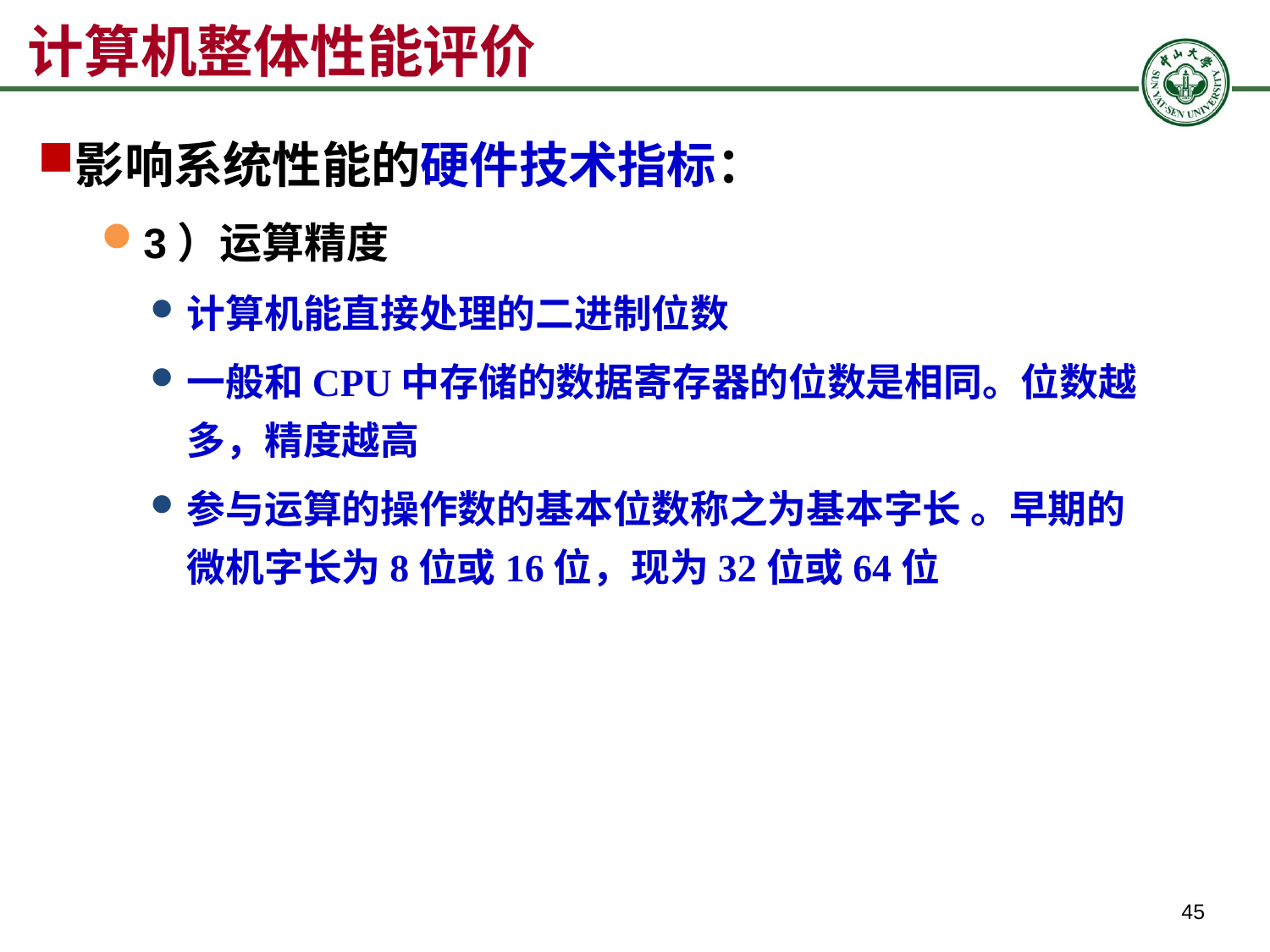

# 计算机整体性能评价
影响系统性能的硬件技术指标：
3）运算精度
计算机能直接处理的二进制位数
一般和CPU中存储的数据寄存器的位数是相同。位数越多，精度越高
参与运算的操作数的基本位数称之为基本字长 。早期的微机字长为8位或16位，现为32位或64位